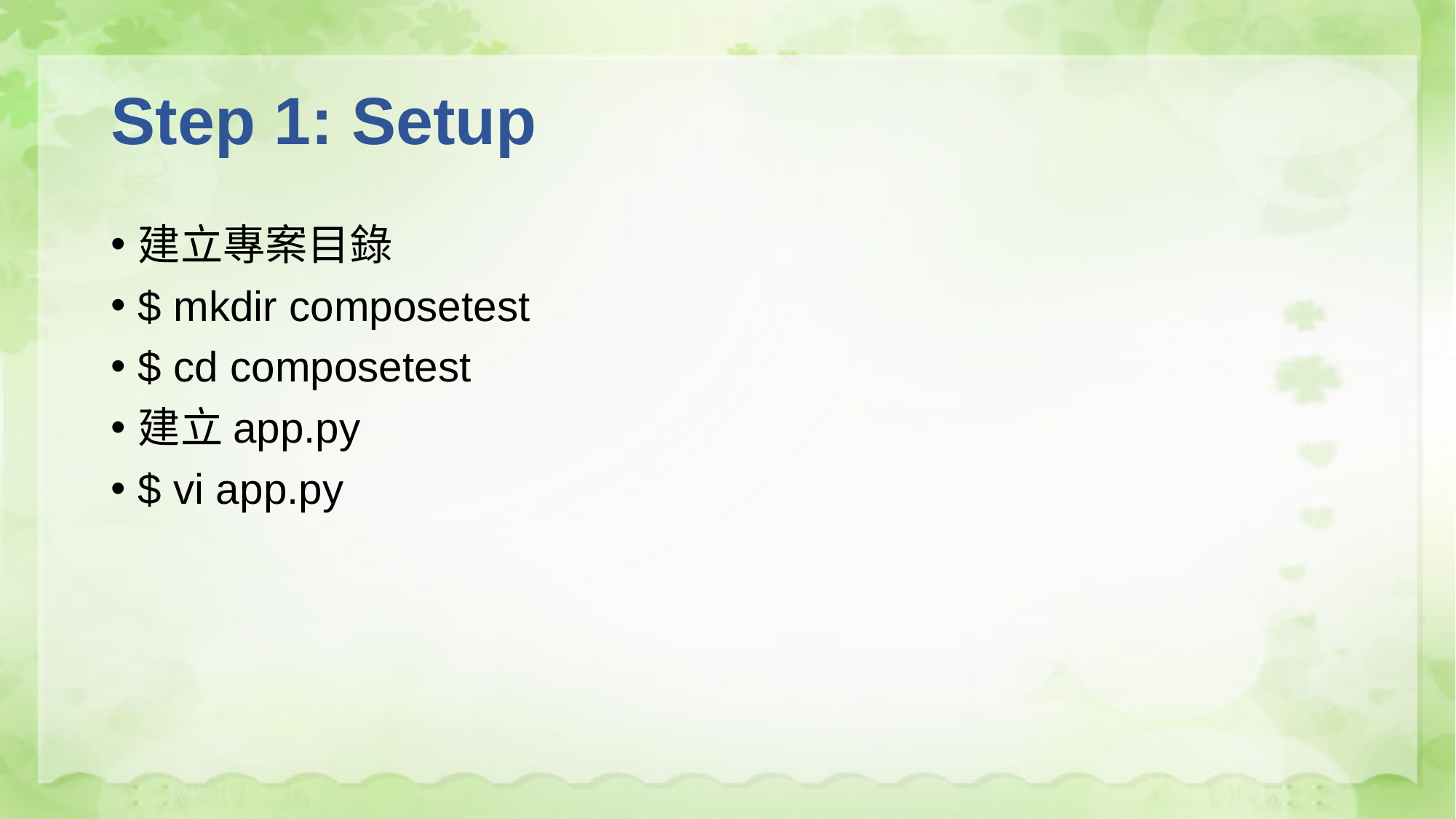

# Step 1: Setup
建立專案目錄
$ mkdir composetest
$ cd composetest
建立app.py
$ vi app.py